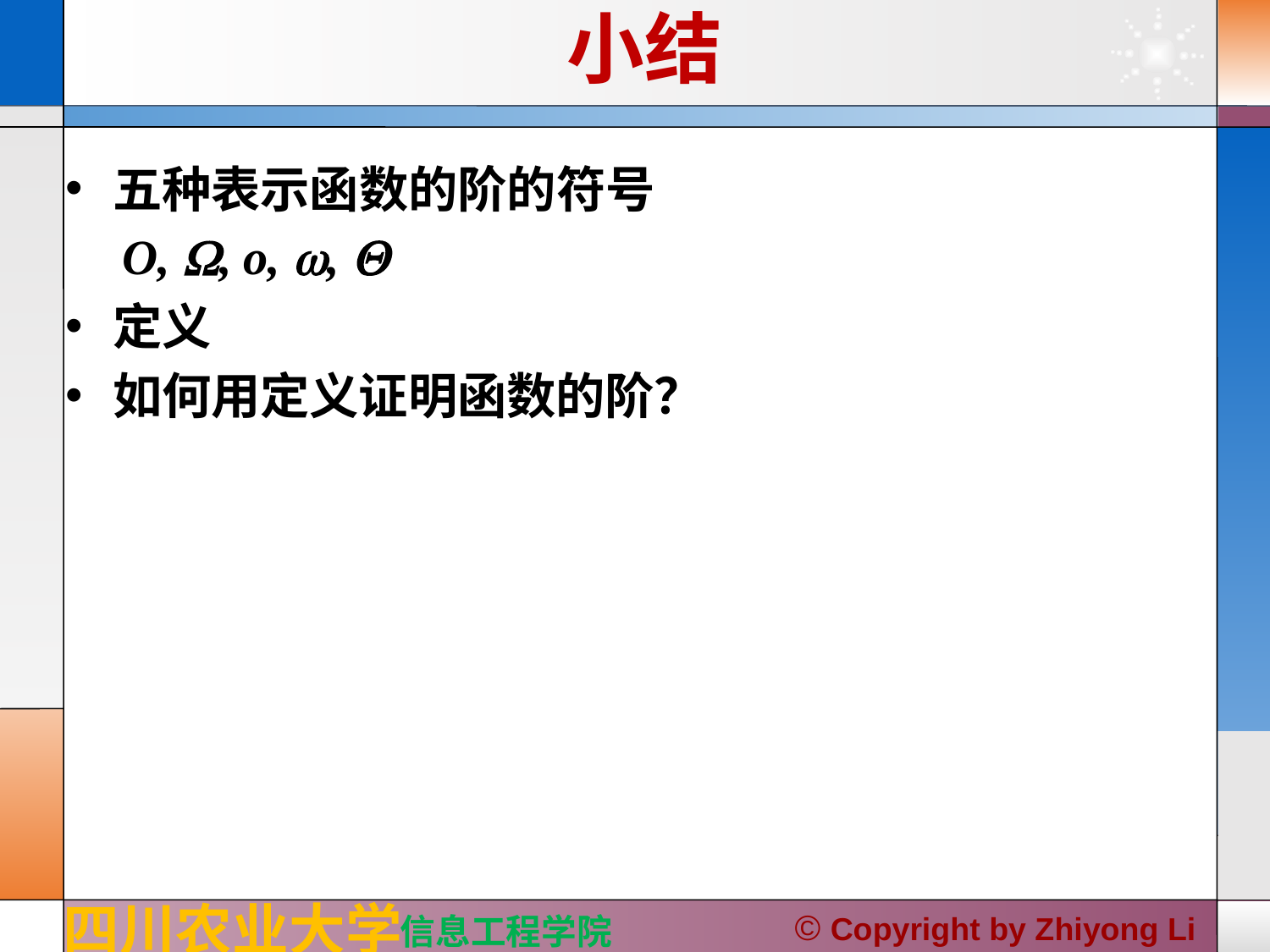

# 小结
五种表示函数的阶的符号
O, Ω, o, ω, Θ
定义
如何用定义证明函数的阶？